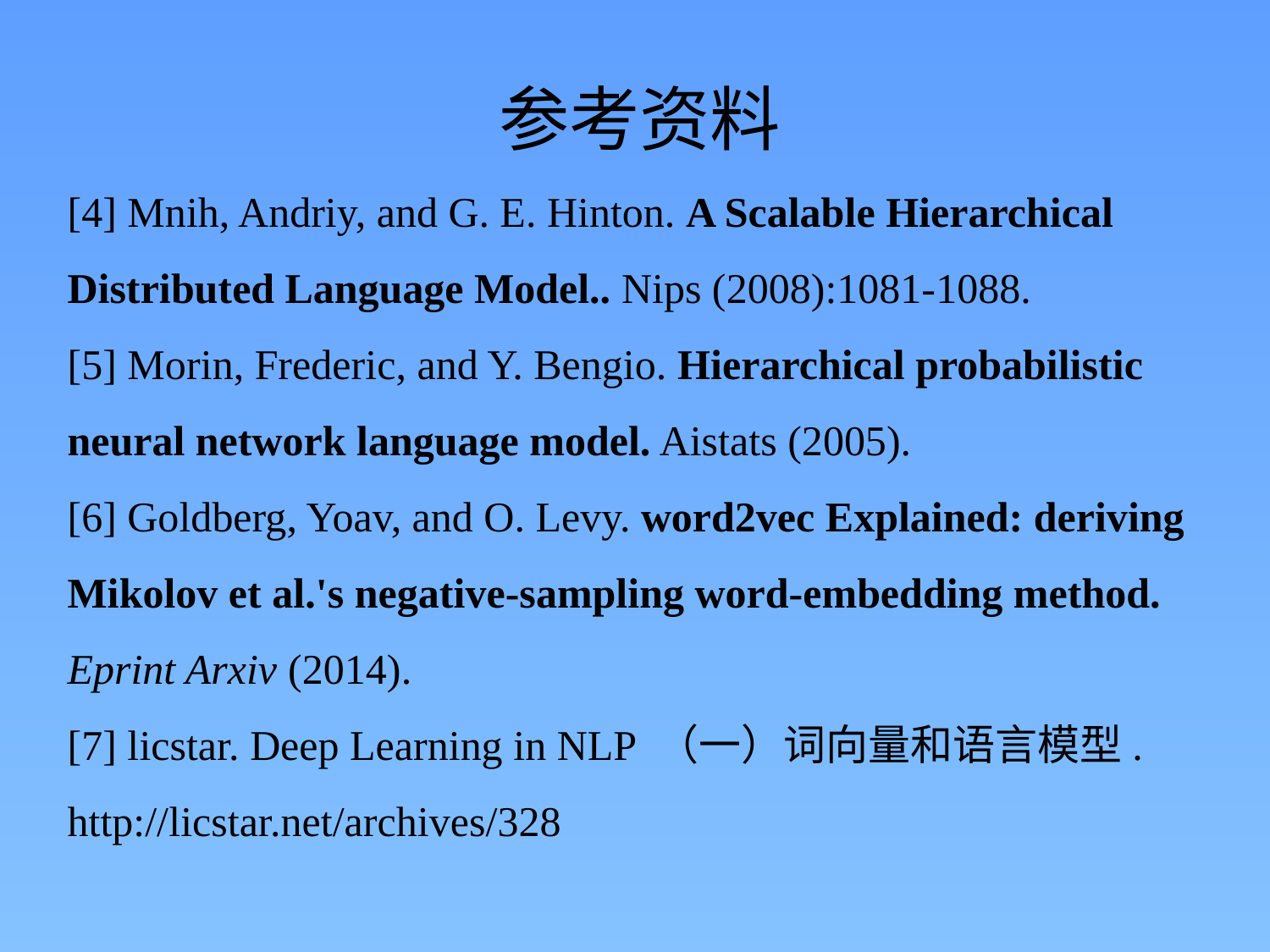

参考资料
[4] Mnih, Andriy, and G. E. Hinton. A Scalable Hierarchical Distributed Language Model.. Nips (2008):1081-1088.
[5] Morin, Frederic, and Y. Bengio. Hierarchical probabilistic neural network language model. Aistats (2005).
[6] Goldberg, Yoav, and O. Levy. word2vec Explained: deriving Mikolov et al.'s negative-sampling word-embedding method. Eprint Arxiv (2014).
[7] licstar. Deep Learning in NLP （一）词向量和语言模型.
http://licstar.net/archives/328